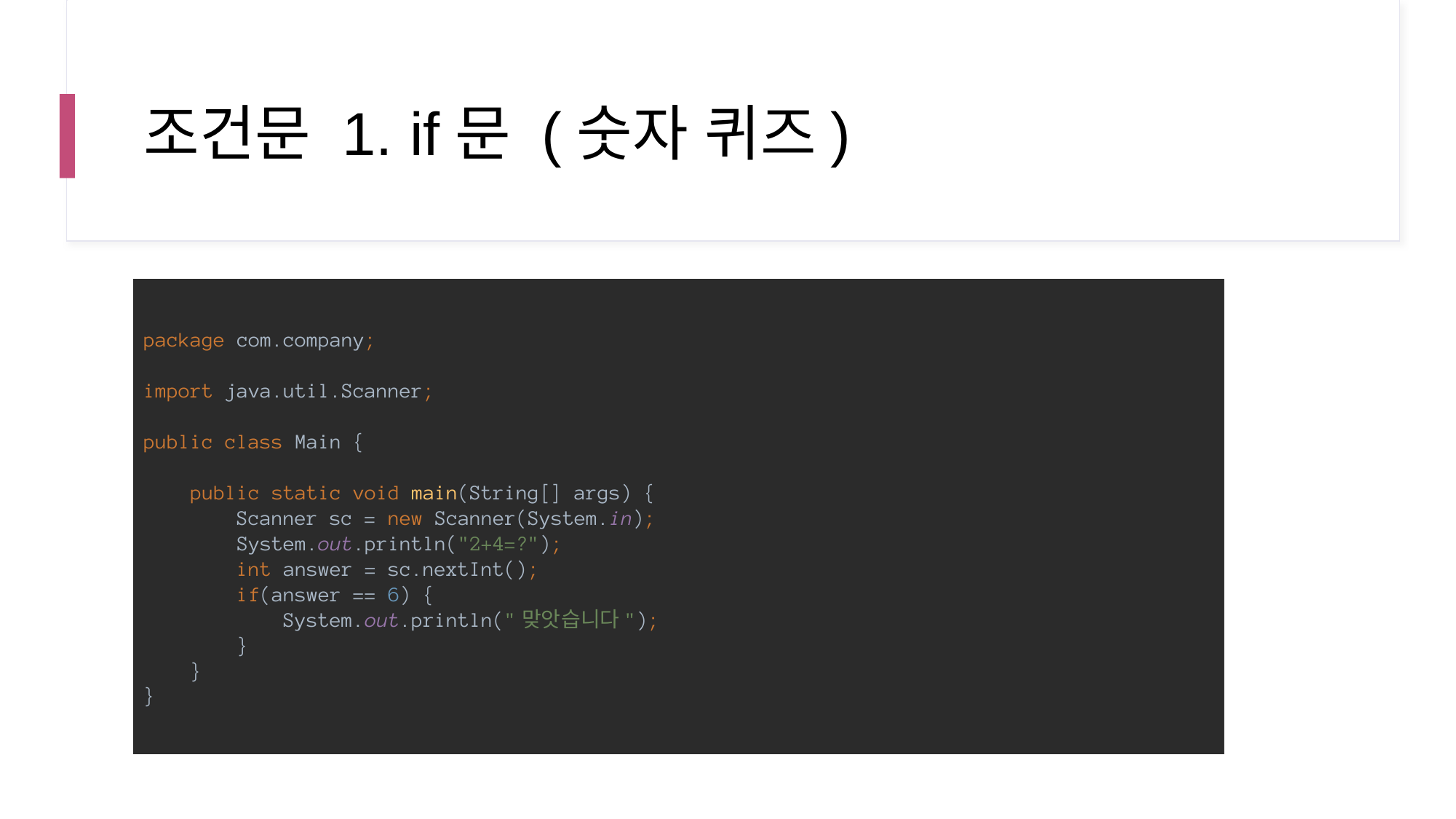

# 조건문 1. if문 (숫자 퀴즈)
package com.company;
import java.util.Scanner;
public class Main {
    public static void main(String[] args) {
        Scanner sc = new Scanner(System.in);
        System.out.println("2+4=?");
        int answer = sc.nextInt();
        if(answer == 6) {
            System.out.println("맞앗습니다");
        }
    }
}